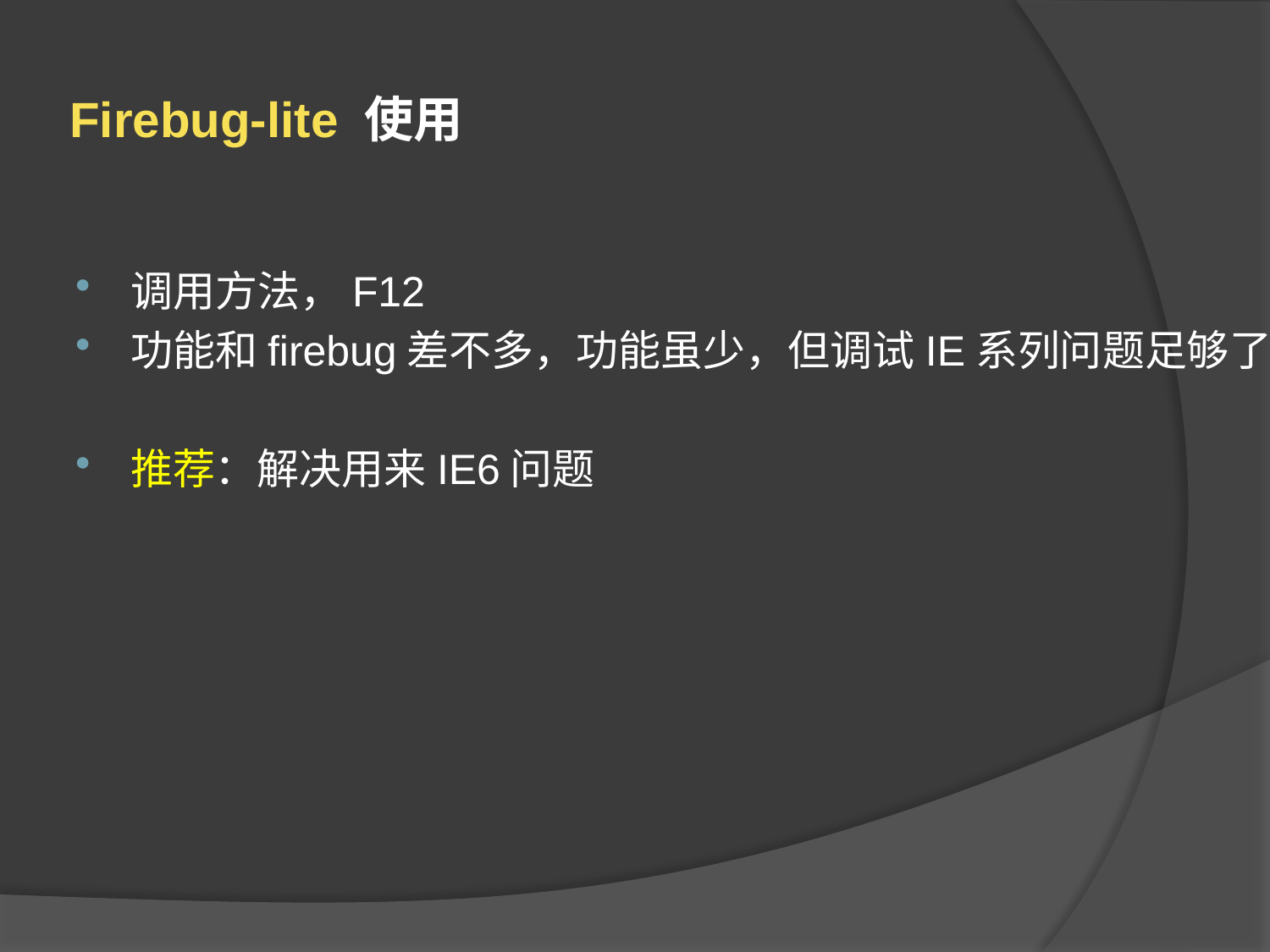

# Firebug-lite 使用
调用方法，F12
功能和firebug差不多，功能虽少，但调试IE系列问题足够了

推荐：解决用来IE6问题